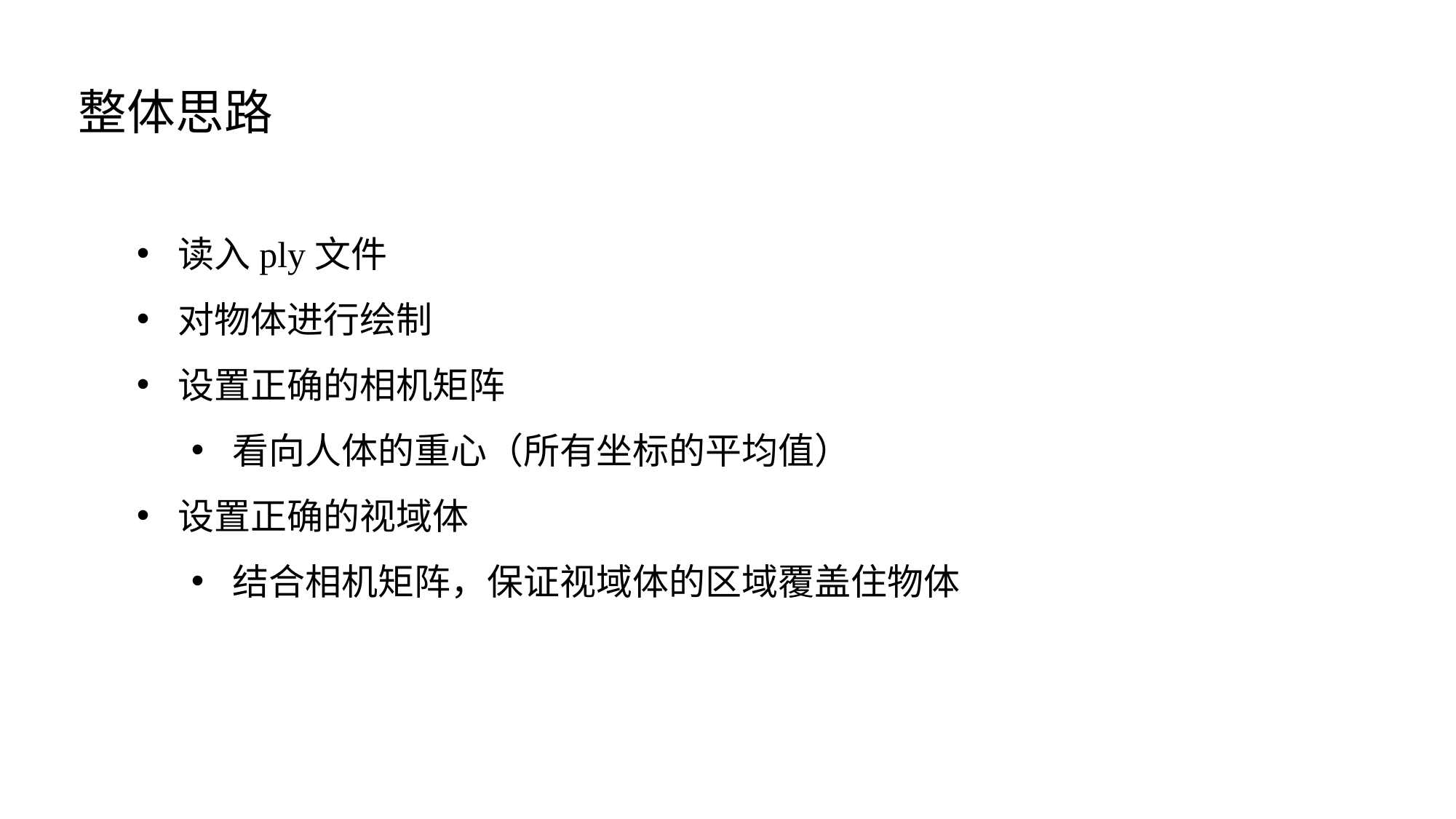

整体思路
读入ply文件
对物体进行绘制
设置正确的相机矩阵
看向人体的重心（所有坐标的平均值）
设置正确的视域体
结合相机矩阵，保证视域体的区域覆盖住物体